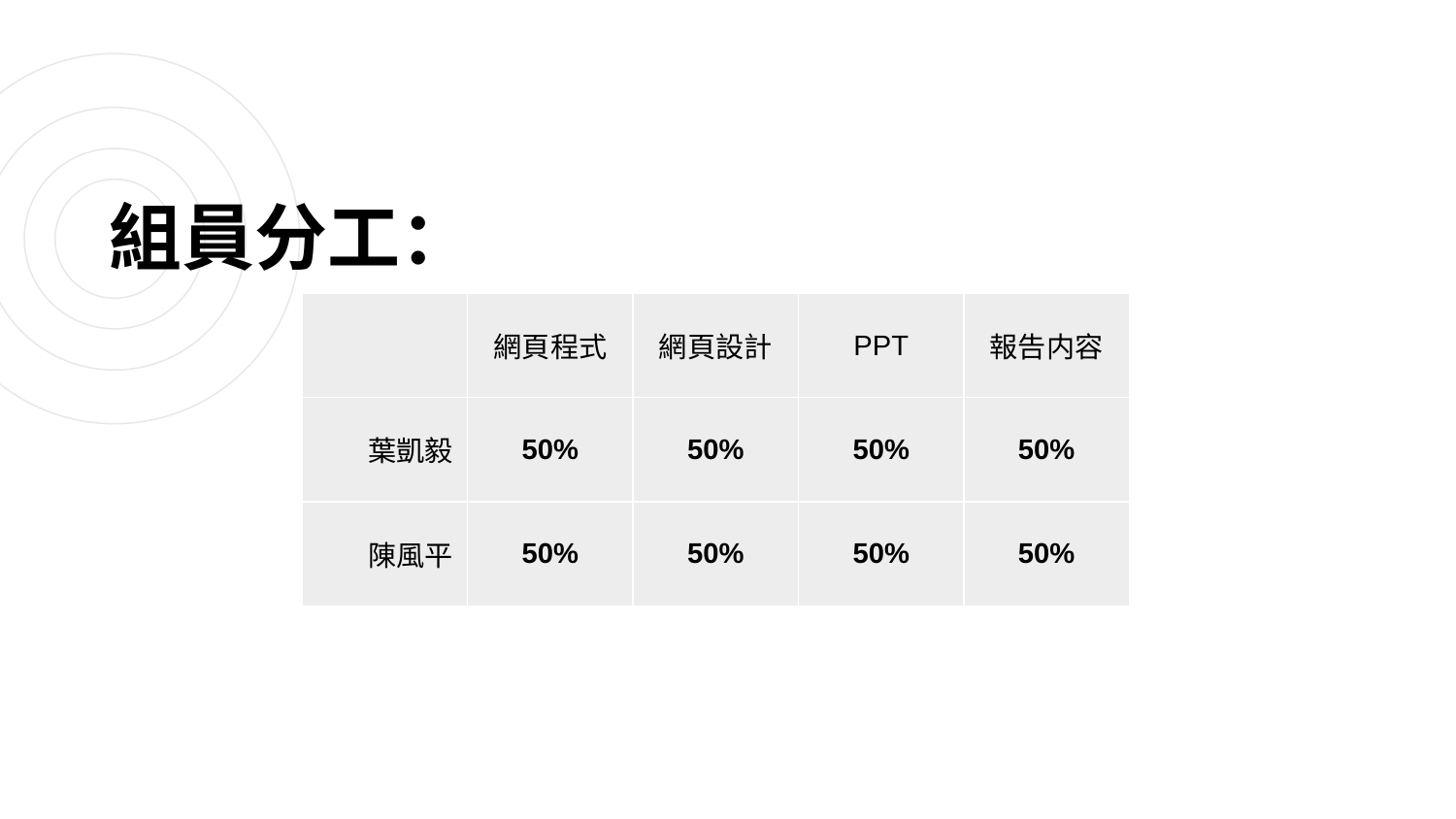

# 組員分工：
|  | 網頁程式 | 網頁設計 | PPT | 報告内容 |
| --- | --- | --- | --- | --- |
| 葉凱毅 | 50% | 50% | 50% | 50% |
| 陳風平 | 50% | 50% | 50% | 50% |
12